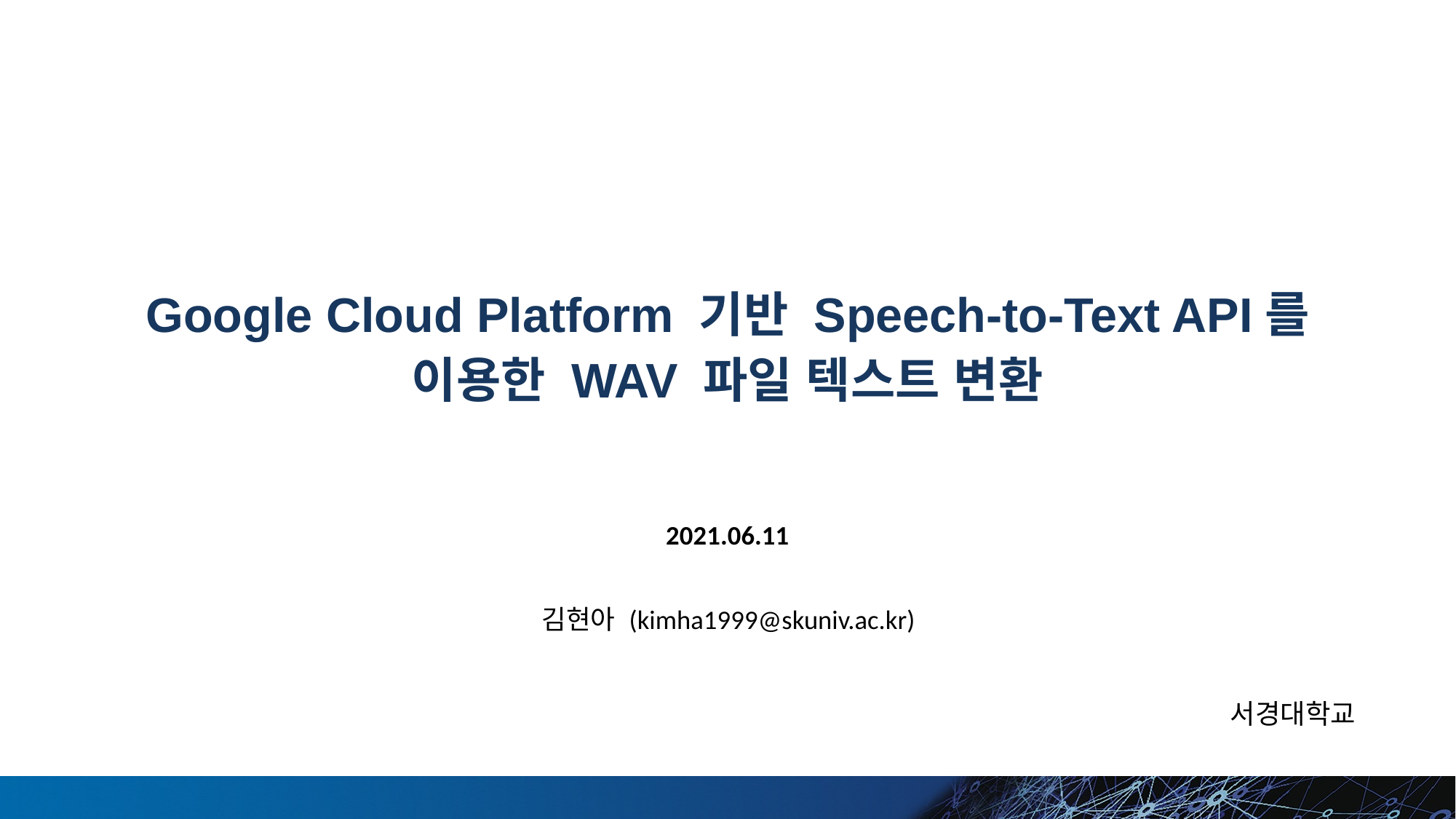

# Google Cloud Platform 기반 Speech-to-Text API를 이용한 WAV 파일 텍스트 변환
2021.06.11

김현아 (kimha1999@skuniv.ac.kr)